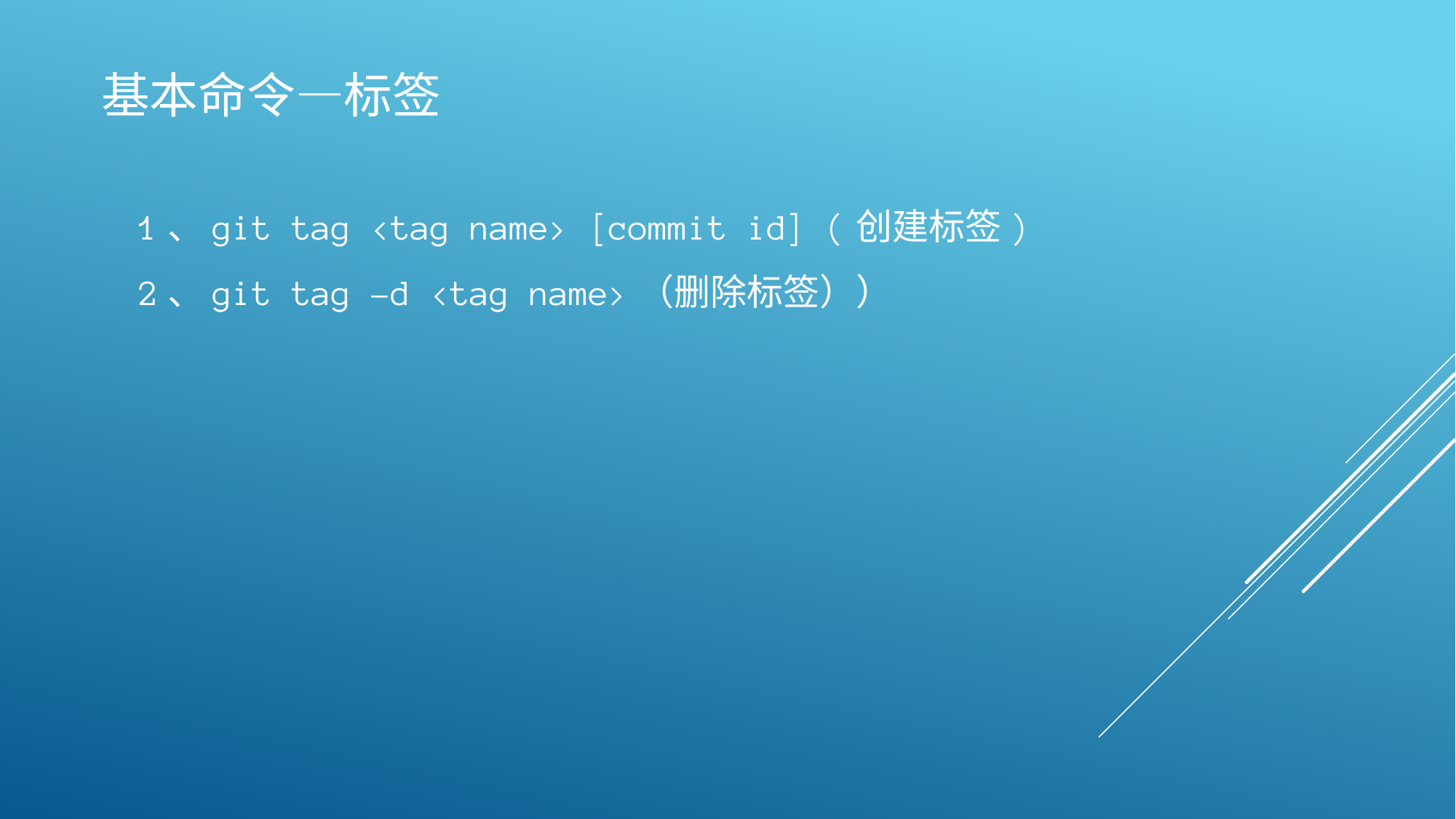

基本命令—标签
1、git tag <tag name> [commit id] (创建标签)
2、git tag –d <tag name>（删除标签））